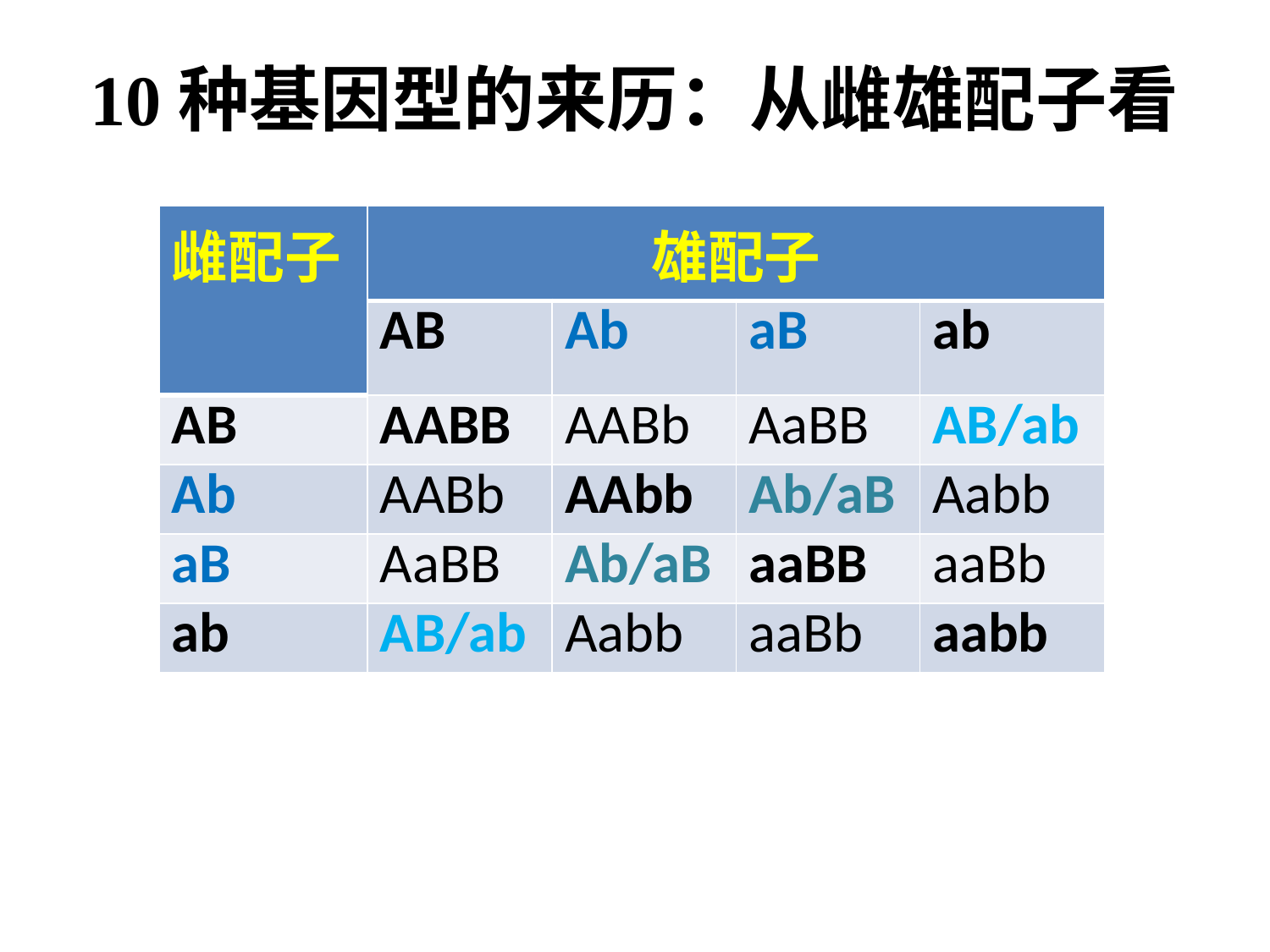

# 10种基因型的来历：从雌雄配子看
| 雌配子 | 雄配子 |  |  |  |
| --- | --- | --- | --- | --- |
|  | AB | Ab | aB | ab |
| AB | AABB | AABb | AaBB | AB/ab |
| Ab | AABb | AAbb | Ab/aB | Aabb |
| aB | AaBB | Ab/aB | aaBB | aaBb |
| ab | AB/ab | Aabb | aaBb | aabb |